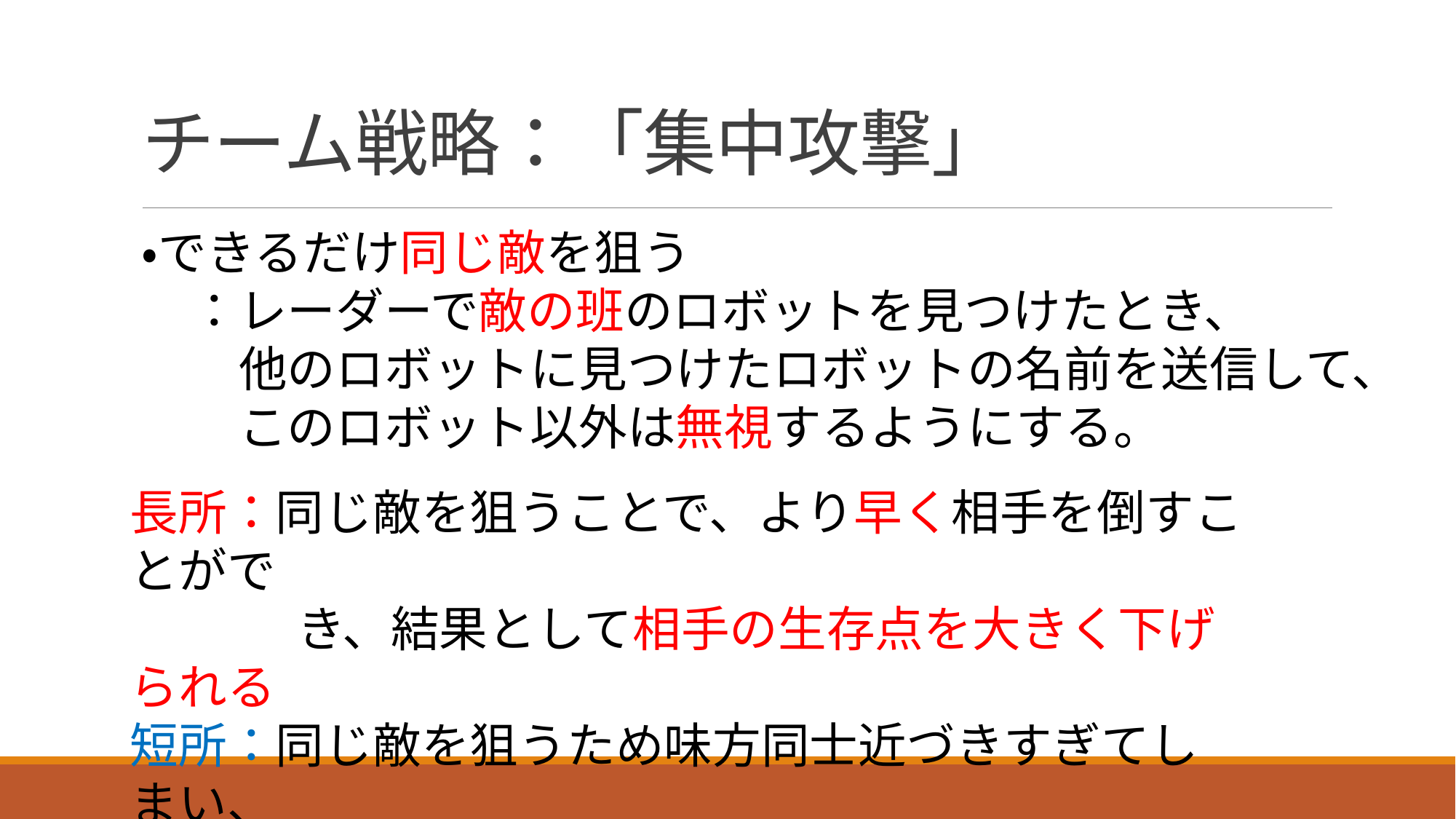

# チーム戦略：「集中攻撃」
・できるだけ同じ敵を狙う
　：レーダーで敵の班のロボットを見つけたとき、
　　他のロボットに見つけたロボットの名前を送信して、
　　このロボット以外は無視するようにする。

長所：同じ敵を狙うことで、より早く相手を倒すことがで
　　　  き、結果として相手の生存点を大きく下げられる
短所：同じ敵を狙うため味方同士近づきすぎてしまい、
　　　  衝突や誤射によるダメージを受けてしまう。